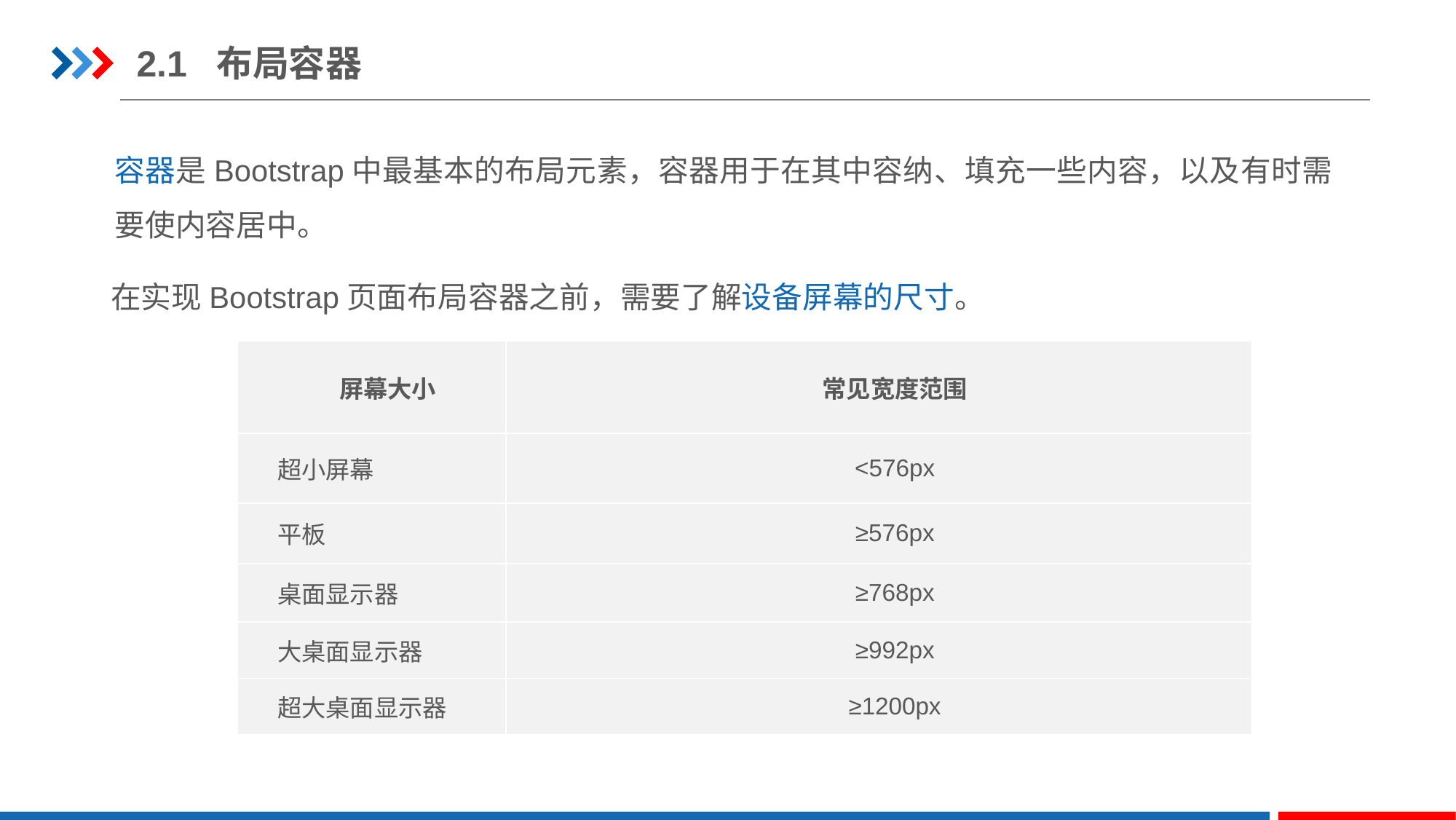

2.1  布局容器
容器是Bootstrap中最基本的布局元素，容器用于在其中容纳、填充一些内容，以及有时需要使内容居中。
在实现Bootstrap页面布局容器之前，需要了解设备屏幕的尺寸。
| 屏幕大小 | 常见宽度范围 |
| --- | --- |
| 超小屏幕 | <576px |
| 平板 | ≥576px |
| 桌面显示器 | ≥768px |
| 大桌面显示器 | ≥992px |
| 超大桌面显示器 | ≥1200px |